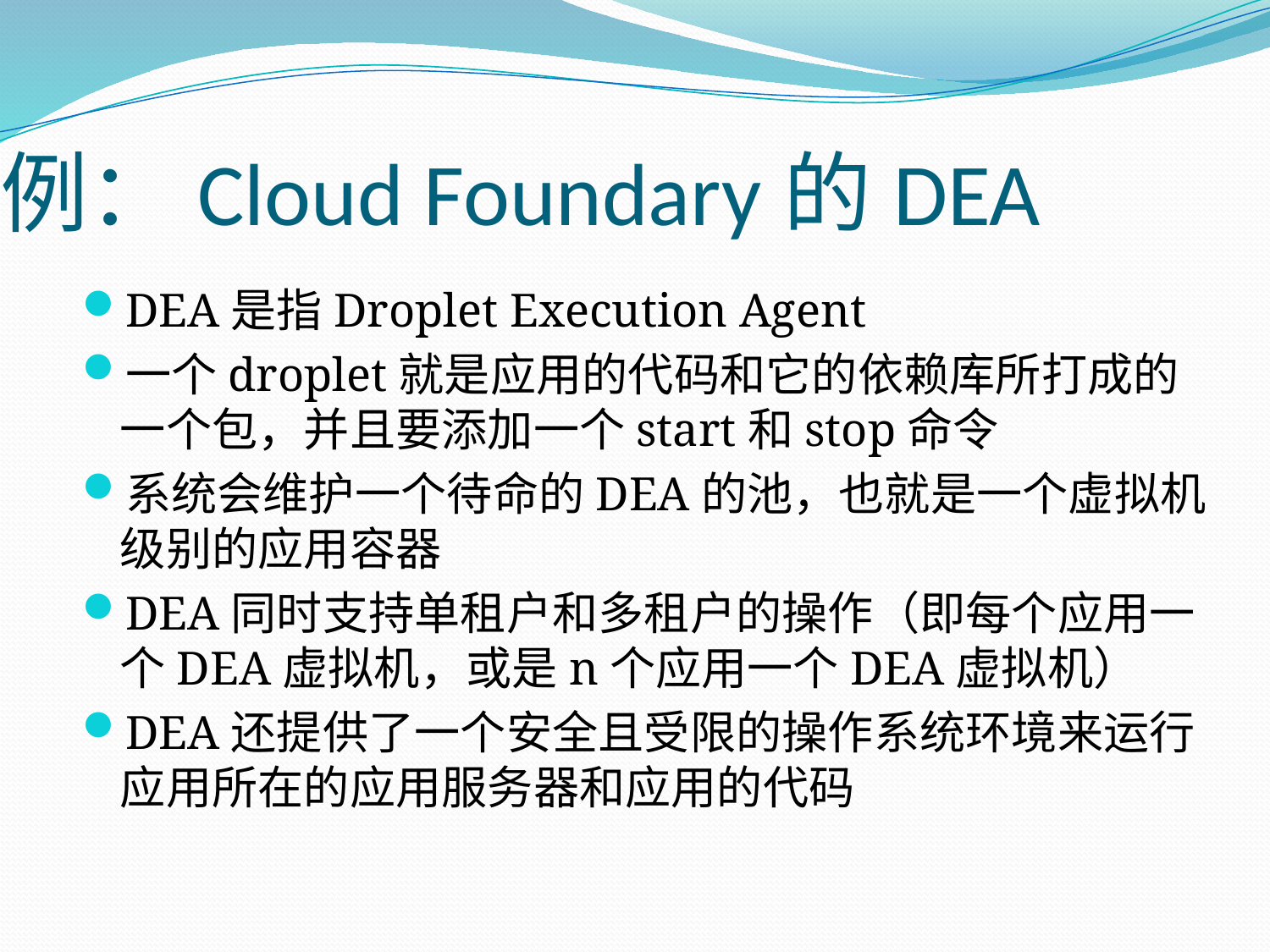

# 例：Cloud Foundary的DEA
DEA是指Droplet Execution Agent
一个droplet就是应用的代码和它的依赖库所打成的一个包，并且要添加一个start和stop命令
系统会维护一个待命的DEA的池，也就是一个虚拟机级别的应用容器
DEA同时支持单租户和多租户的操作（即每个应用一个DEA虚拟机，或是n个应用一个DEA虚拟机）
DEA还提供了一个安全且受限的操作系统环境来运行应用所在的应用服务器和应用的代码